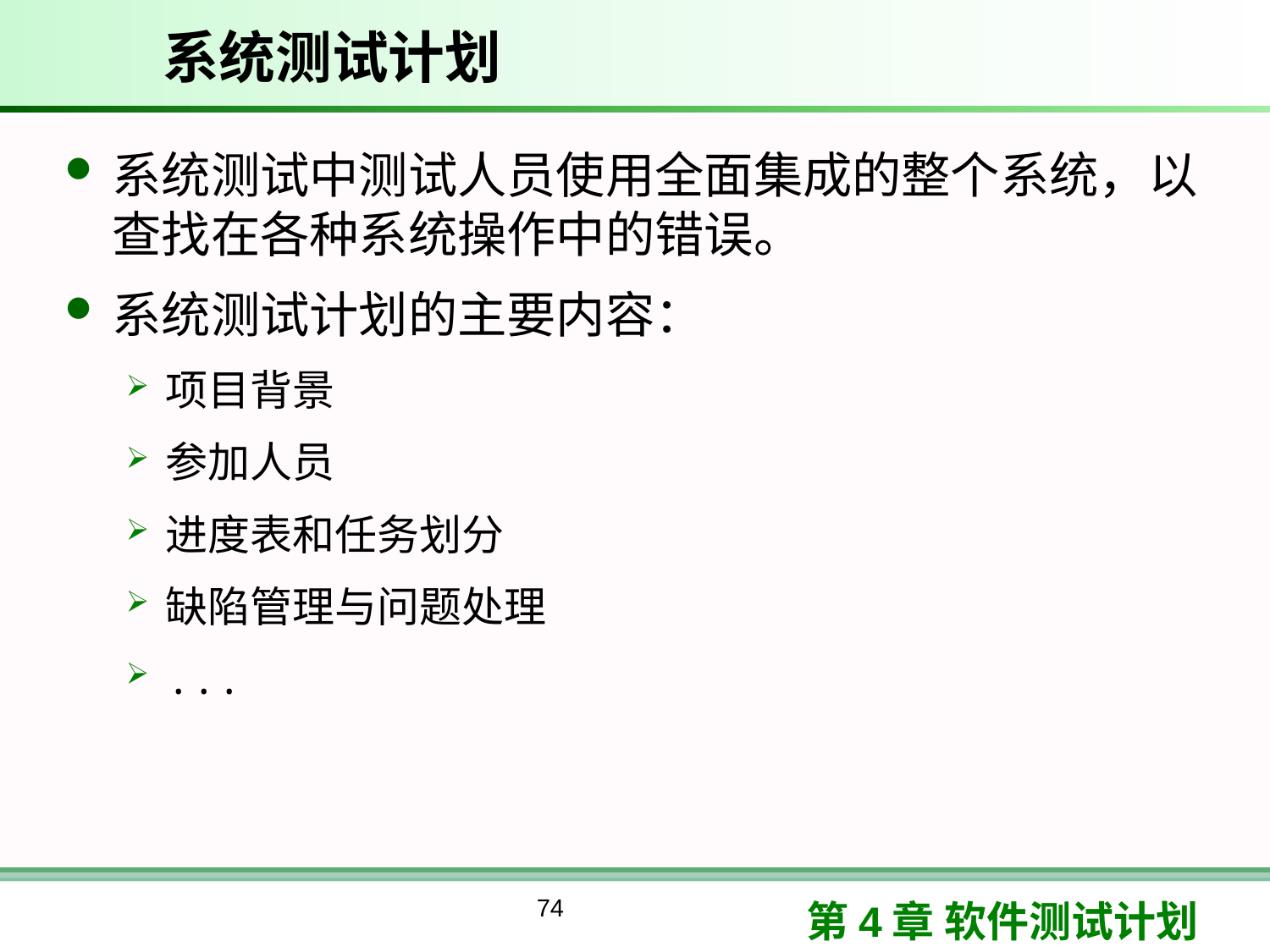

# 系统测试计划
系统测试中测试人员使用全面集成的整个系统，以查找在各种系统操作中的错误。
系统测试计划的主要内容：
项目背景
参加人员
进度表和任务划分
缺陷管理与问题处理
...
74